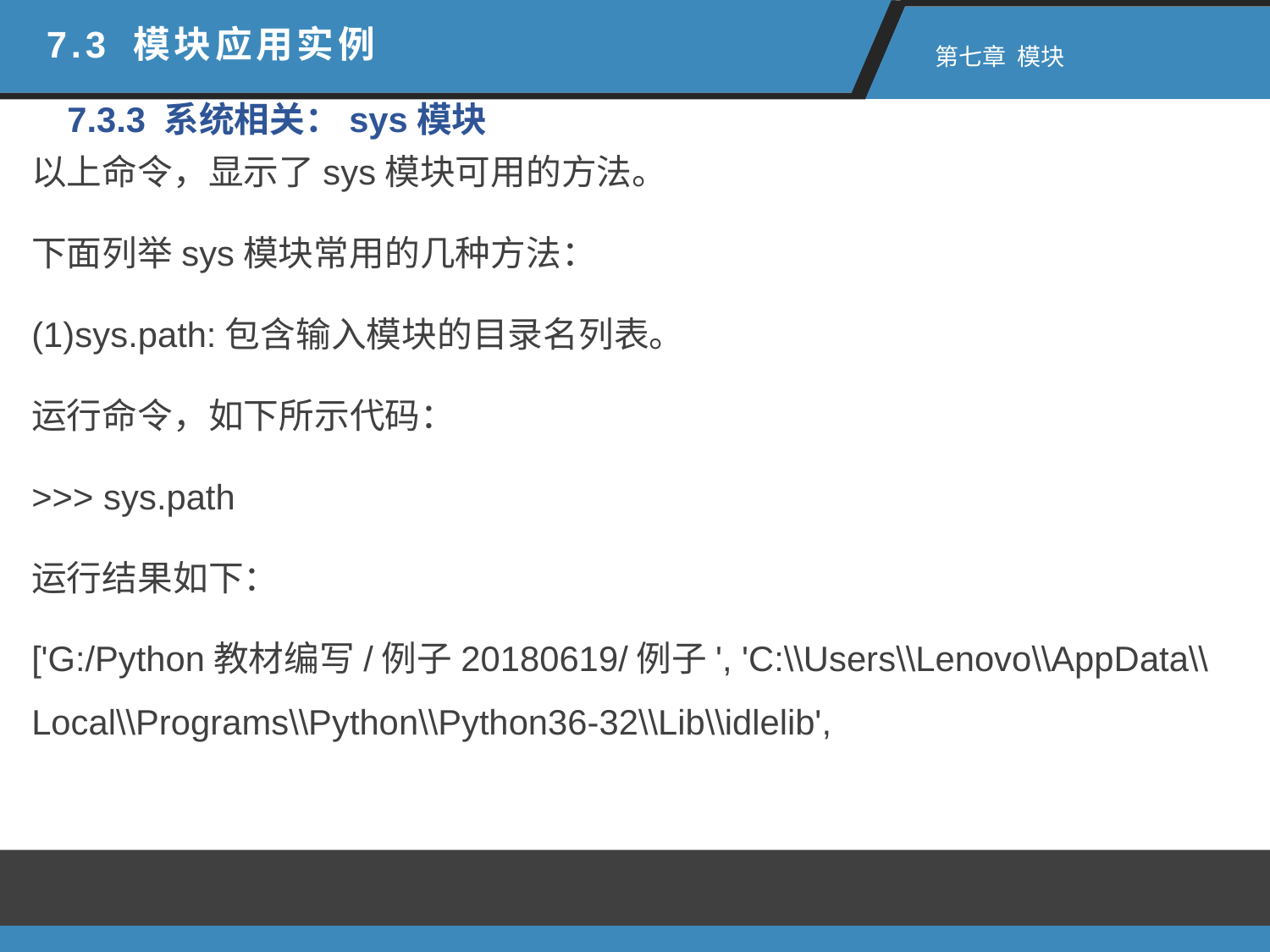

7.3 模块应用实例
  第七章  模块
7.3.3 系统相关：sys模块
以上命令，显示了sys模块可用的方法。
下面列举sys模块常用的几种方法：
(1)sys.path:包含输入模块的目录名列表。
运行命令，如下所示代码：
>>> sys.path
运行结果如下：
['G:/Python教材编写/例子20180619/例子', 'C:\\Users\\Lenovo\\AppData\\Local\\Programs\\Python\\Python36-32\\Lib\\idlelib',